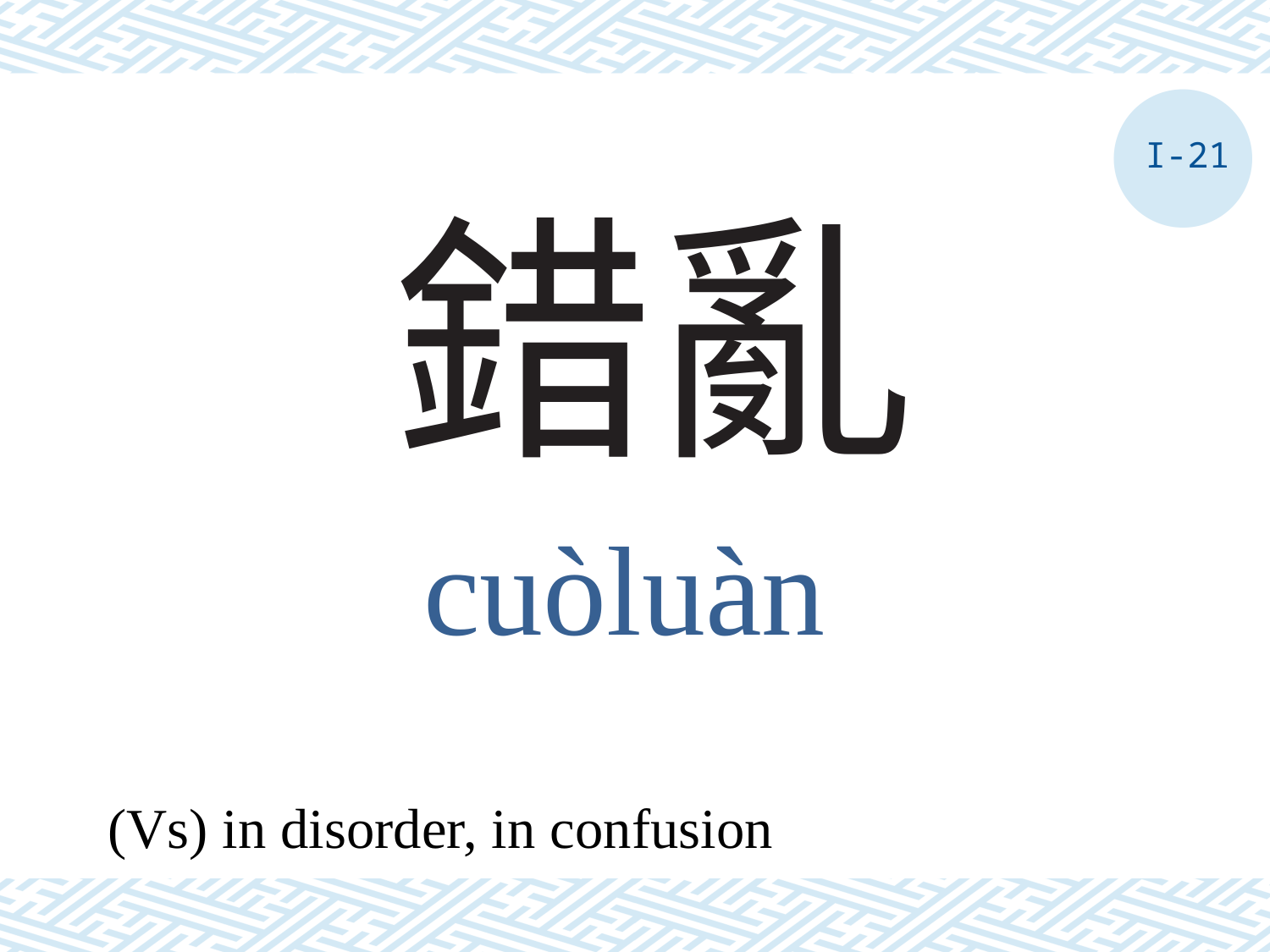

I-21

# 錯亂
cuòluàn
(Vs) in disorder, in confusion